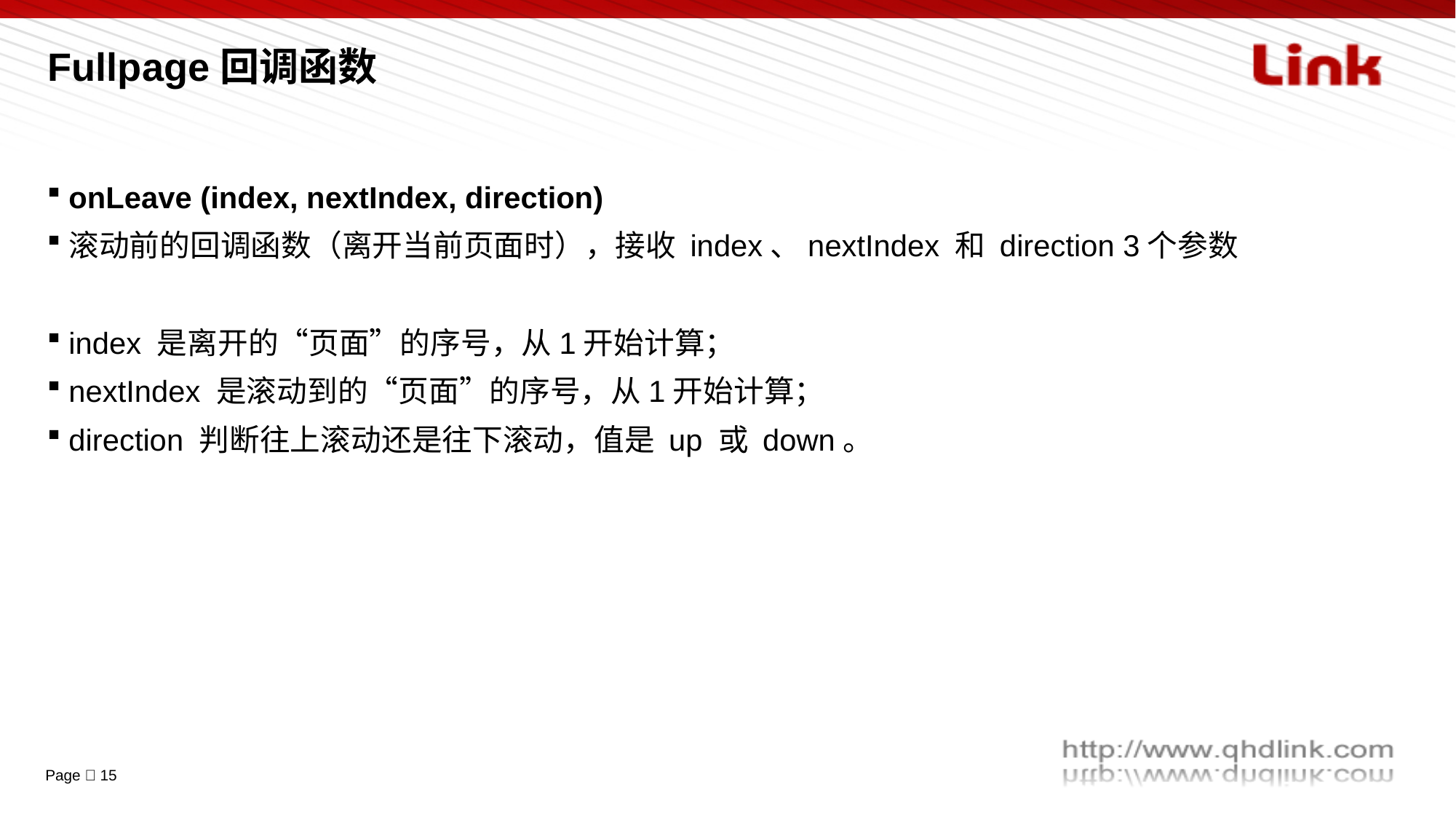

# Fullpage回调函数
onLeave (index, nextIndex, direction)
滚动前的回调函数（离开当前页面时），接收 index、nextIndex 和 direction 3个参数

index 是离开的“页面”的序号，从1开始计算；
nextIndex 是滚动到的“页面”的序号，从1开始计算；
direction 判断往上滚动还是往下滚动，值是 up 或 down。